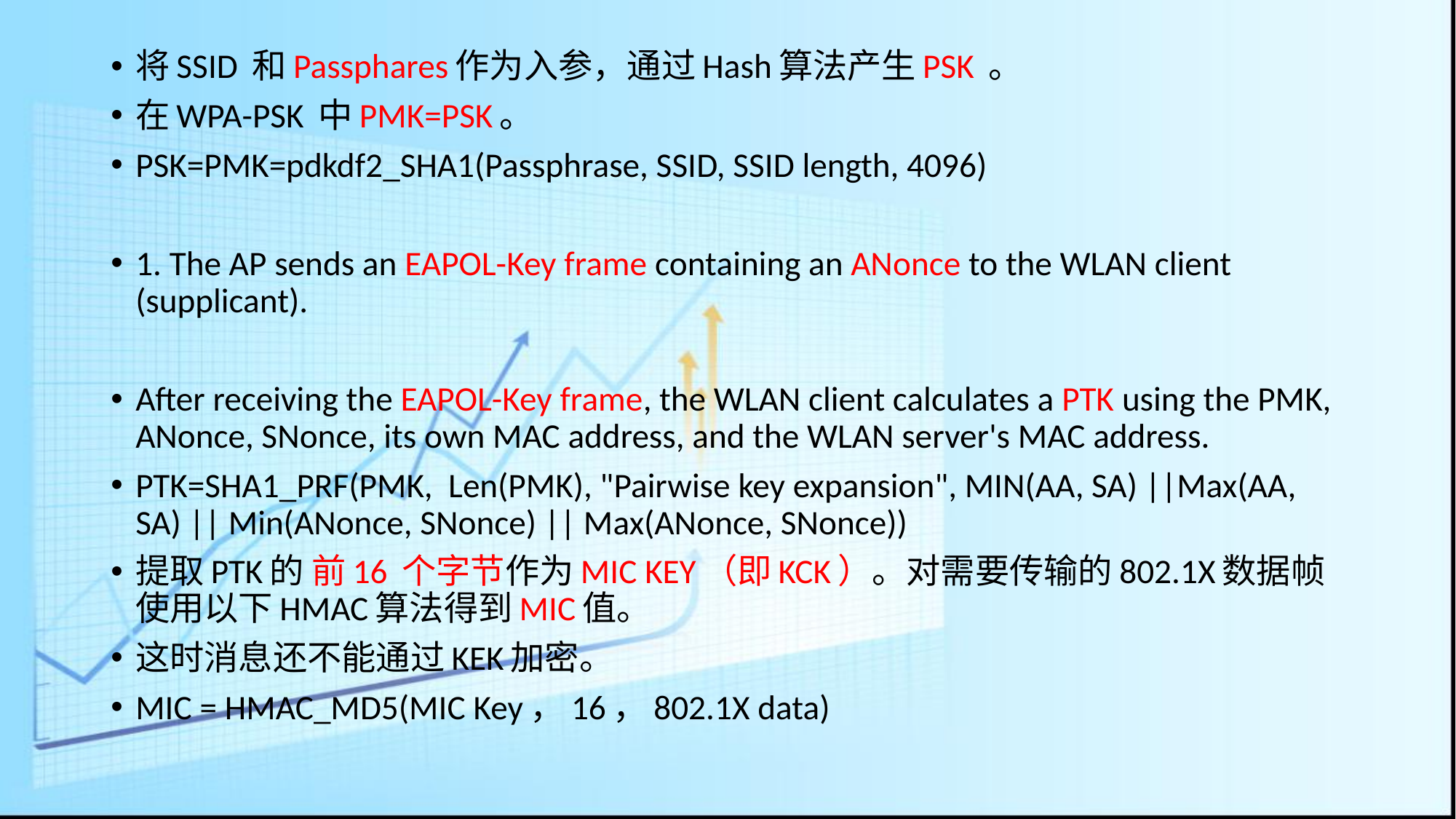

# 将SSID 和Passphares作为入参，通过Hash算法产生PSK 。
在WPA-PSK 中PMK=PSK。
PSK=PMK=pdkdf2_SHA1(Passphrase, SSID, SSID length, 4096)

1. The AP sends an EAPOL-Key frame containing an ANonce to the WLAN client (supplicant).

After receiving the EAPOL-Key frame, the WLAN client calculates a PTK using the PMK, ANonce, SNonce, its own MAC address, and the WLAN server's MAC address.
PTK=SHA1_PRF(PMK,  Len(PMK), "Pairwise key expansion", MIN(AA, SA) ||Max(AA, SA) || Min(ANonce, SNonce) || Max(ANonce, SNonce))
提取PTK的 前16 个字节作为MIC KEY（即KCK）。对需要传输的802.1X数据帧使用以下HMAC算法得到MIC值。
这时消息还不能通过KEK加密。
MIC = HMAC_MD5(MIC Key，16，802.1X data)